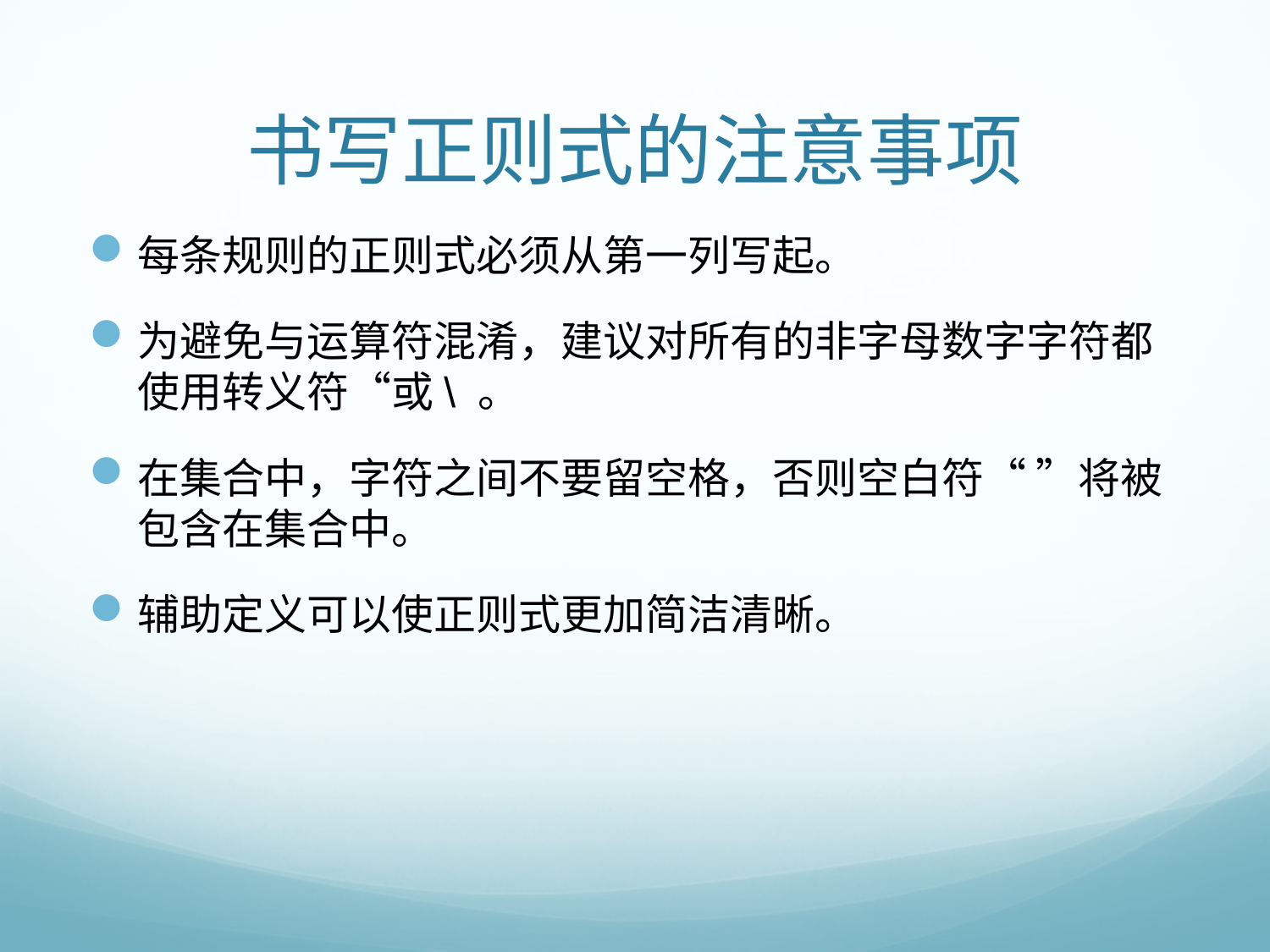

# 书写正则式的注意事项
每条规则的正则式必须从第一列写起。
为避免与运算符混淆，建议对所有的非字母数字字符都使用转义符“或\ 。
在集合中，字符之间不要留空格，否则空白符“ ”将被包含在集合中。
辅助定义可以使正则式更加简洁清晰。
10